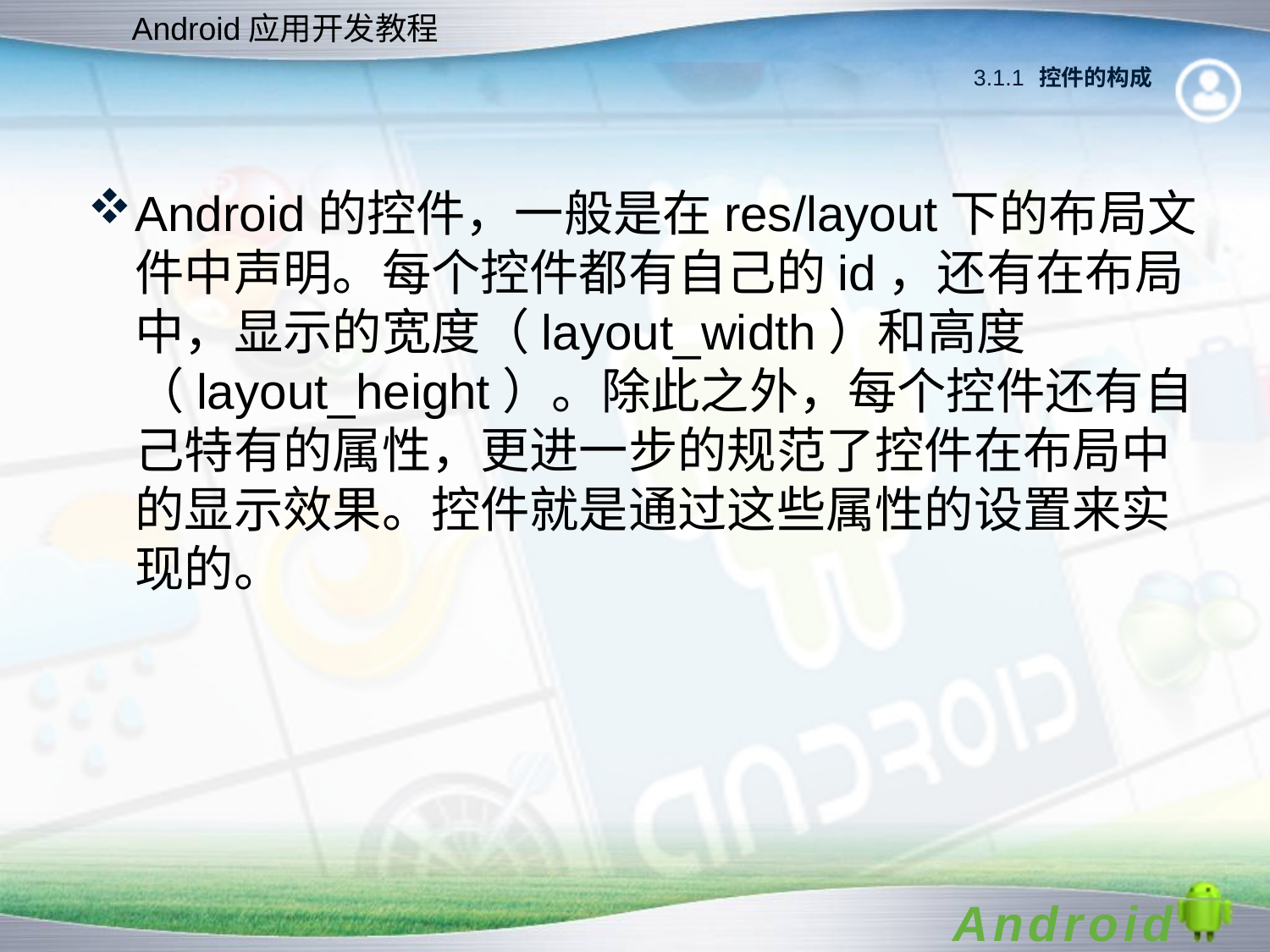

# 3.1.1  控件的构成
Android的控件，一般是在res/layout下的布局文件中声明。每个控件都有自己的id，还有在布局中，显示的宽度（layout_width）和高度（layout_height）。除此之外，每个控件还有自己特有的属性，更进一步的规范了控件在布局中的显示效果。控件就是通过这些属性的设置来实现的。